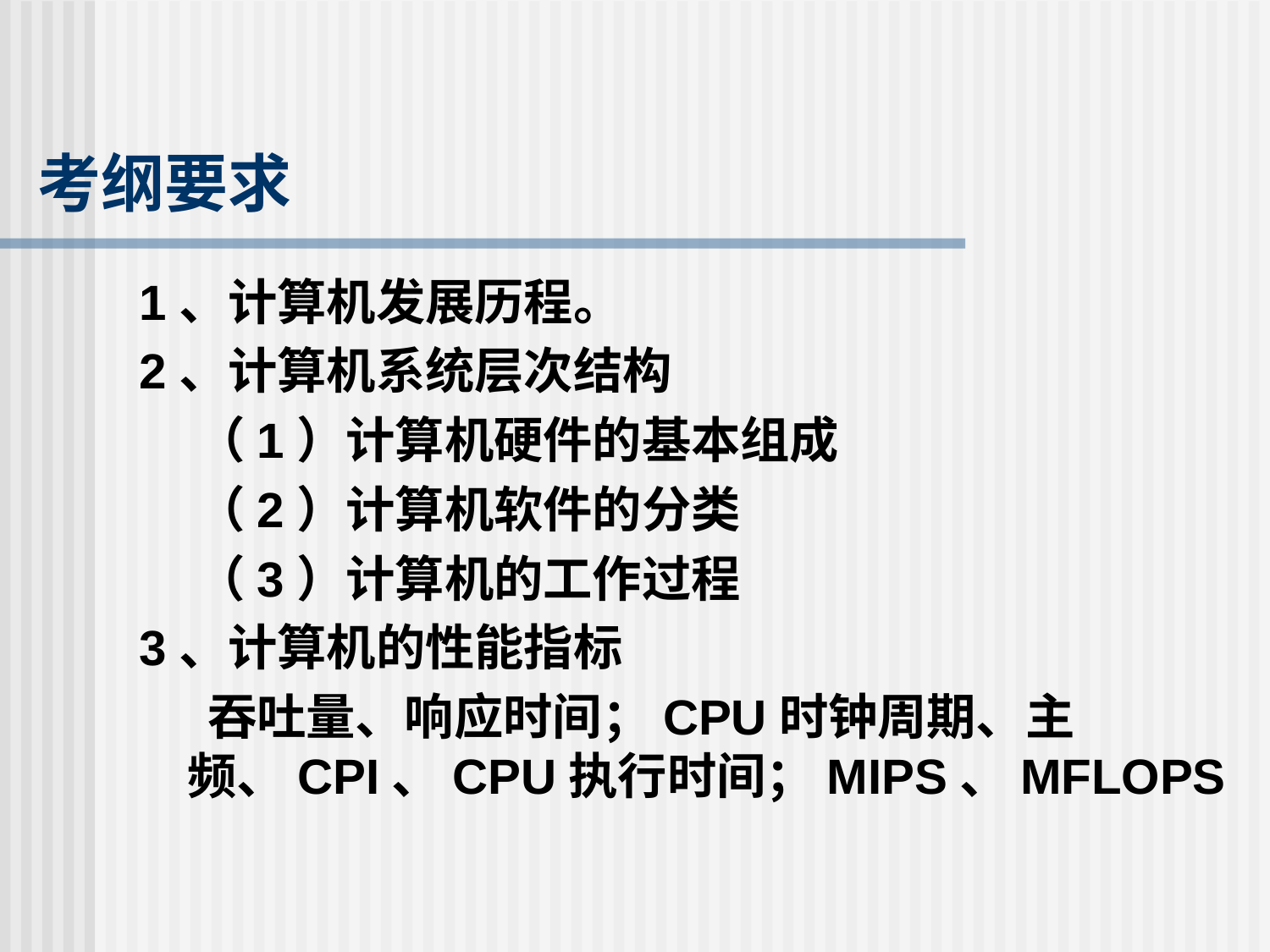

# 考纲要求
1、计算机发展历程。
2、计算机系统层次结构
    （1）计算机硬件的基本组成
    （2）计算机软件的分类
    （3）计算机的工作过程
3、计算机的性能指标
     吞吐量、响应时间；CPU时钟周期、主频、CPI、CPU执行时间；MIPS、MFLOPS